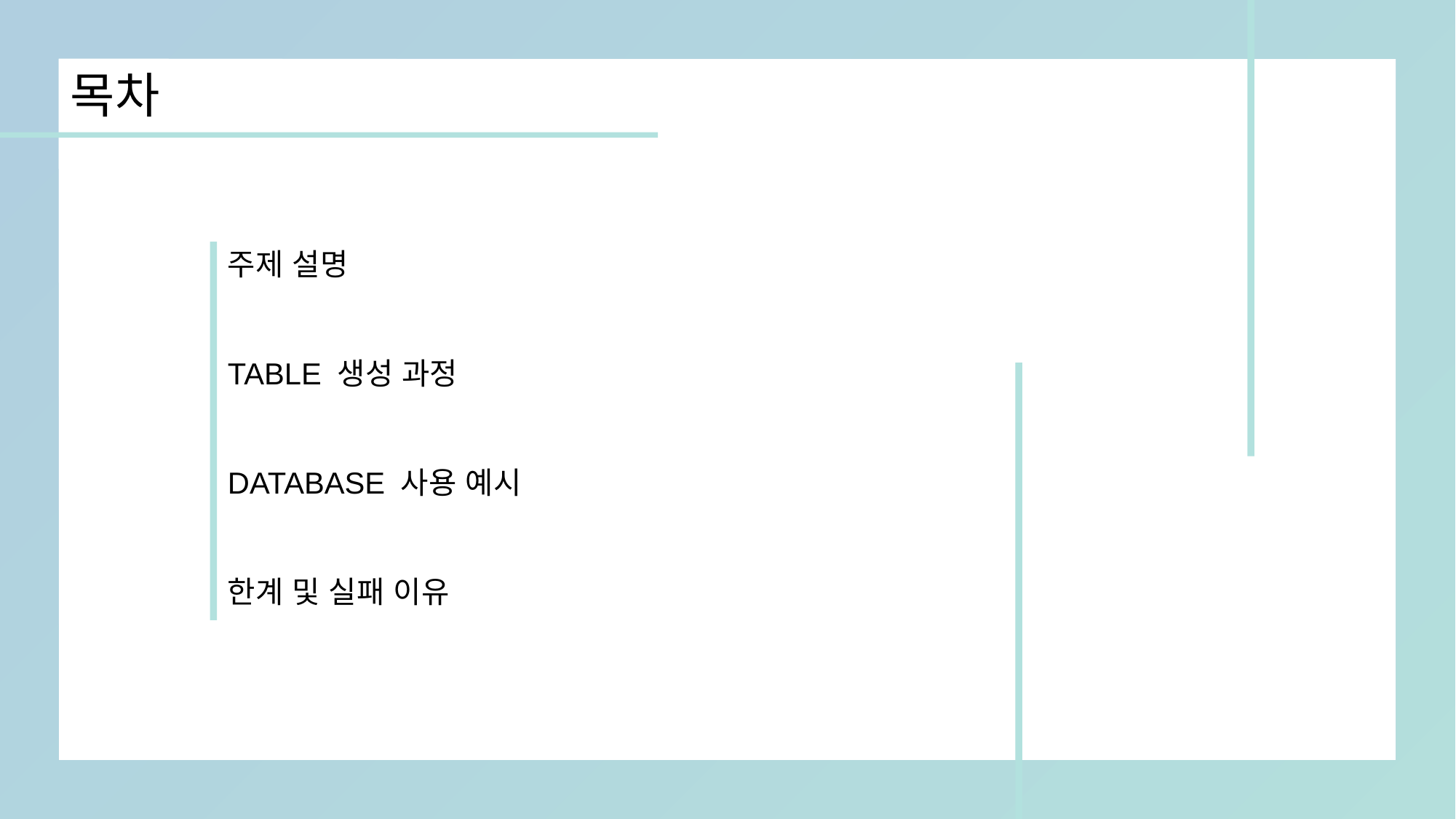

목차

주제 설명

TABLE 생성 과정

DATABASE 사용 예시

한계 및 실패 이유